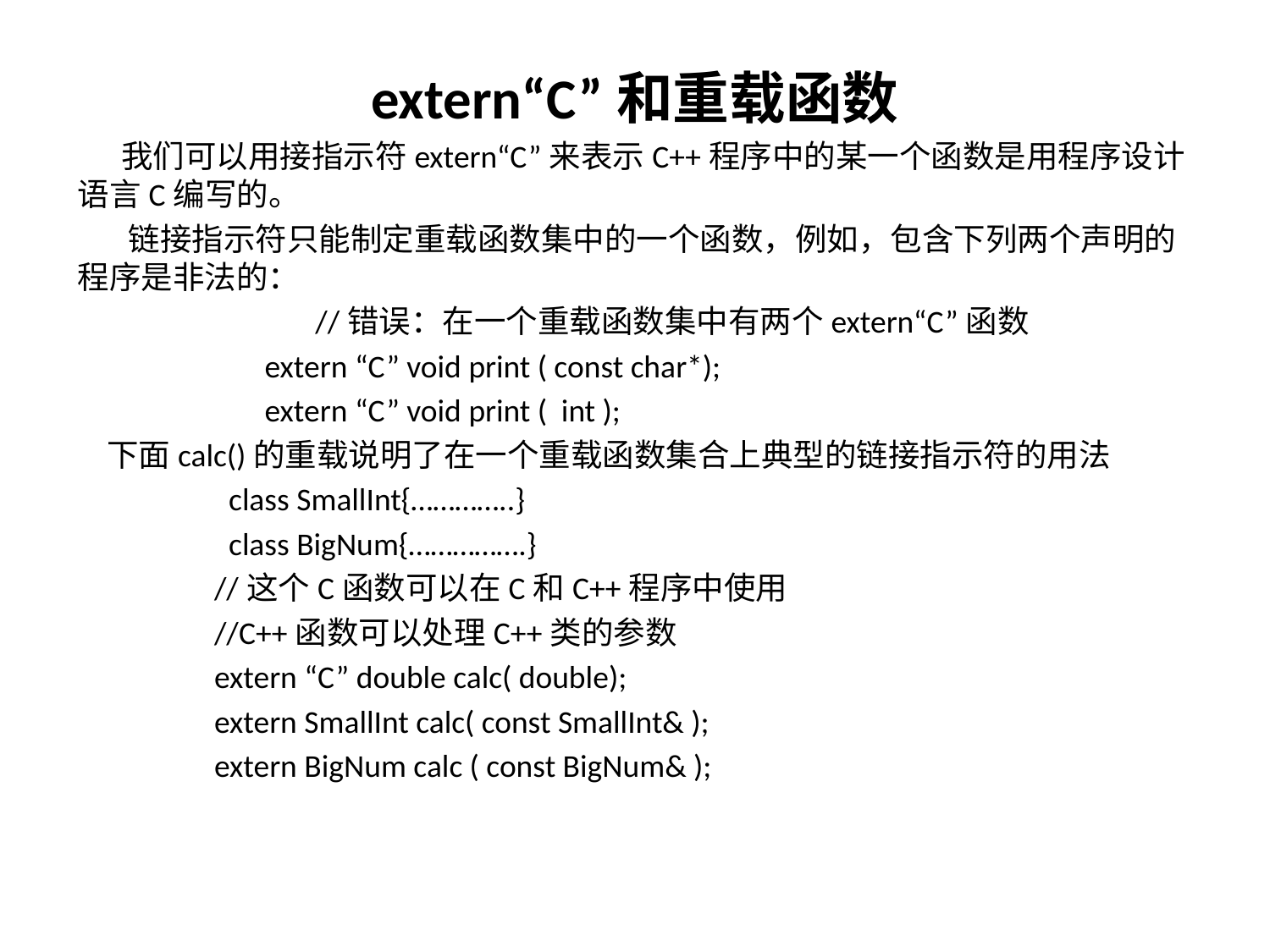

extern“C”和重载函数
     我们可以用接指示符extern“C”来表示C++程序中的某一个函数是用程序设计语言C编写的。
      链接指示符只能制定重载函数集中的一个函数，例如，包含下列两个声明的程序是非法的：
                                 //错误：在一个重载函数集中有两个extern“C”函数
                          extern “C” void print ( const char*);
                          extern “C” void print (  int );
   下面calc()的重载说明了在一个重载函数集合上典型的链接指示符的用法
                     class SmallInt{…………..}
                     class BigNum{…………….}
                   //这个C函数可以在C和C++程序中使用
                   //C++函数可以处理C++类的参数
                   extern “C” double calc( double);
                   extern SmallInt calc( const SmallInt& );
                   extern BigNum calc ( const BigNum& );